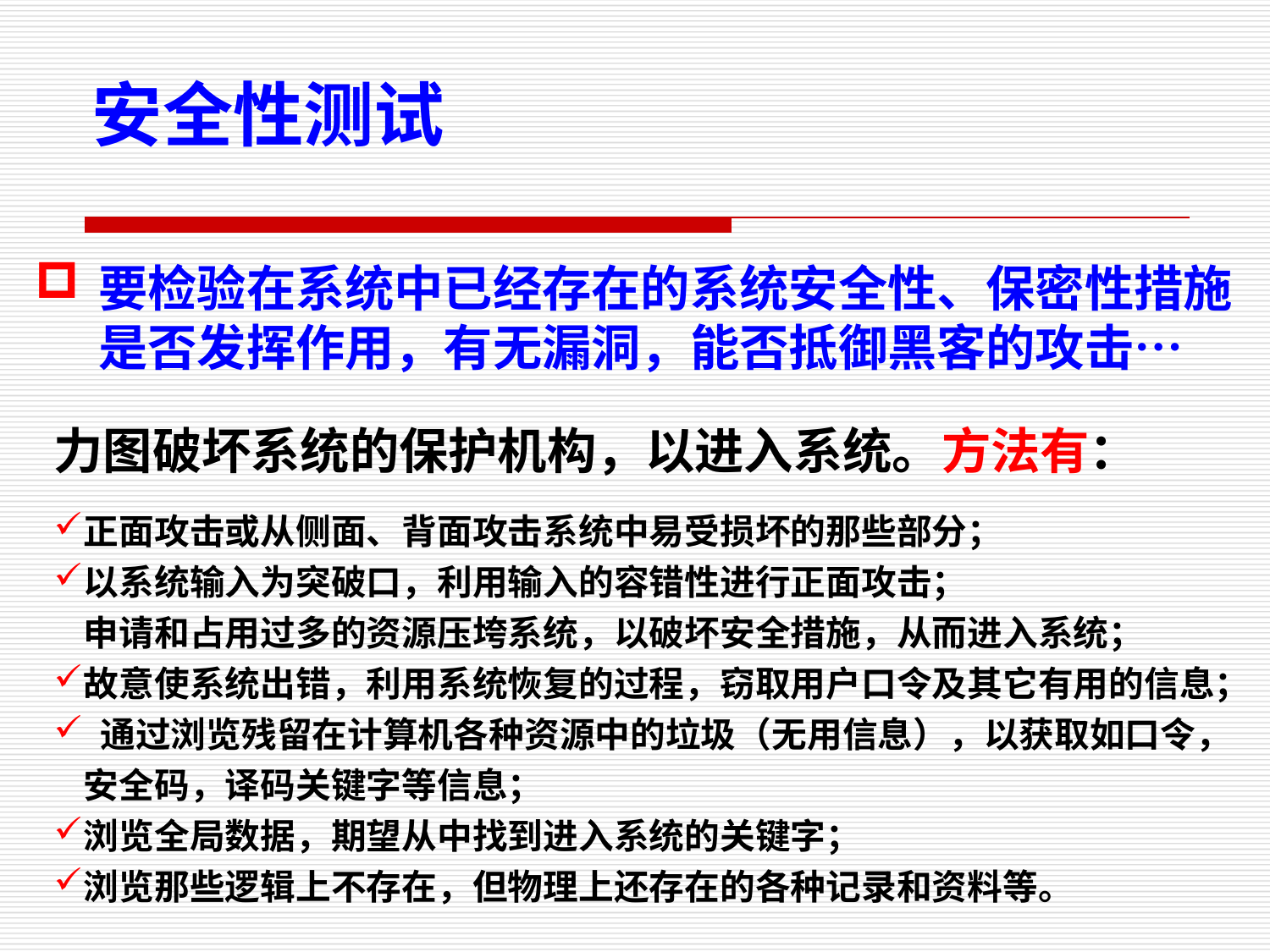

安全性测试
要检验在系统中已经存在的系统安全性、保密性措施是否发挥作用，有无漏洞，能否抵御黑客的攻击…

力图破坏系统的保护机构，以进入系统。方法有：
正面攻击或从侧面、背面攻击系统中易受损坏的那些部分；
以系统输入为突破口，利用输入的容错性进行正面攻击；
申请和占用过多的资源压垮系统，以破坏安全措施，从而进入系统；
故意使系统出错，利用系统恢复的过程，窃取用户口令及其它有用的信息；
 通过浏览残留在计算机各种资源中的垃圾（无用信息），以获取如口令，安全码，译码关键字等信息；
浏览全局数据，期望从中找到进入系统的关键字；
浏览那些逻辑上不存在，但物理上还存在的各种记录和资料等。